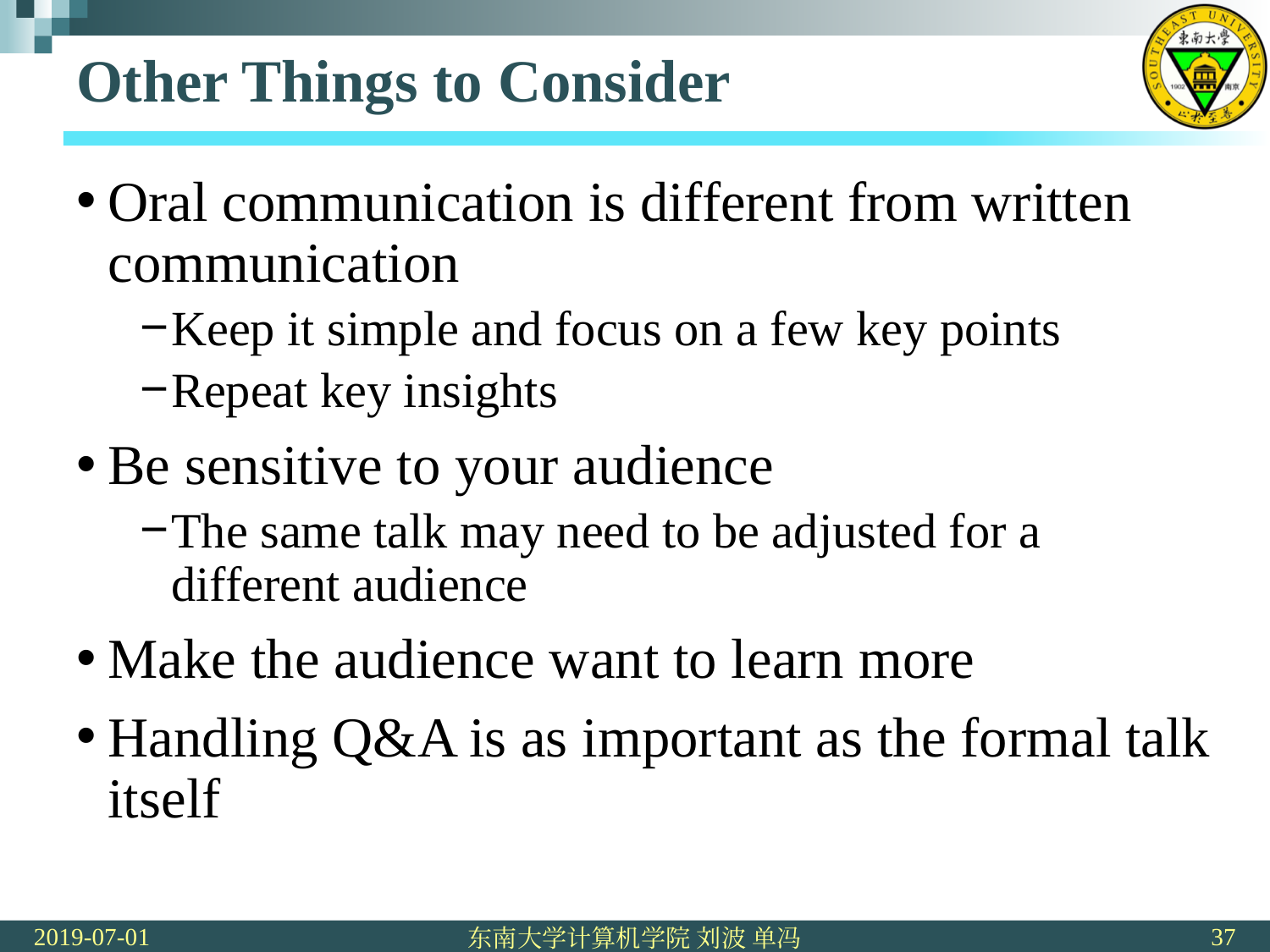

# Other Things to Consider
Oral communication is different from written communication
Keep it simple and focus on a few key points
Repeat key insights
Be sensitive to your audience
The same talk may need to be adjusted for a different audience
Make the audience want to learn more
Handling Q&A is as important as the formal talk itself
2019-07-01
37
东南大学计算机学院 刘波 单冯